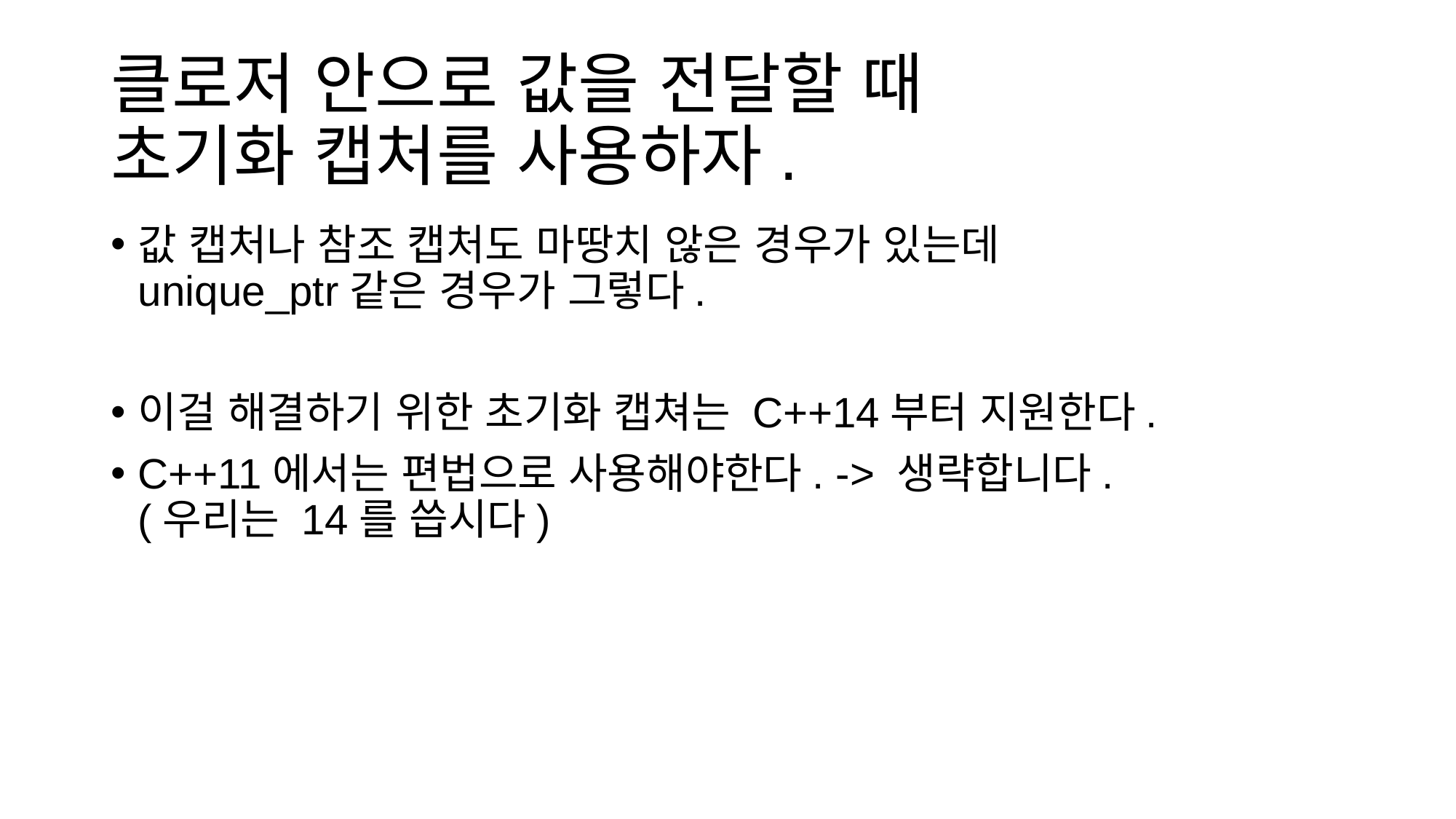

# 클로저 안으로 값을 전달할 때 초기화 캡처를 사용하자.
값 캡처나 참조 캡처도 마땅치 않은 경우가 있는데
unique_ptr같은 경우가 그렇다.

이걸 해결하기 위한 초기화 캡쳐는 C++14부터 지원한다.
C++11에서는 편법으로 사용해야한다. -> 생략합니다.
(우리는 14를 씁시다)